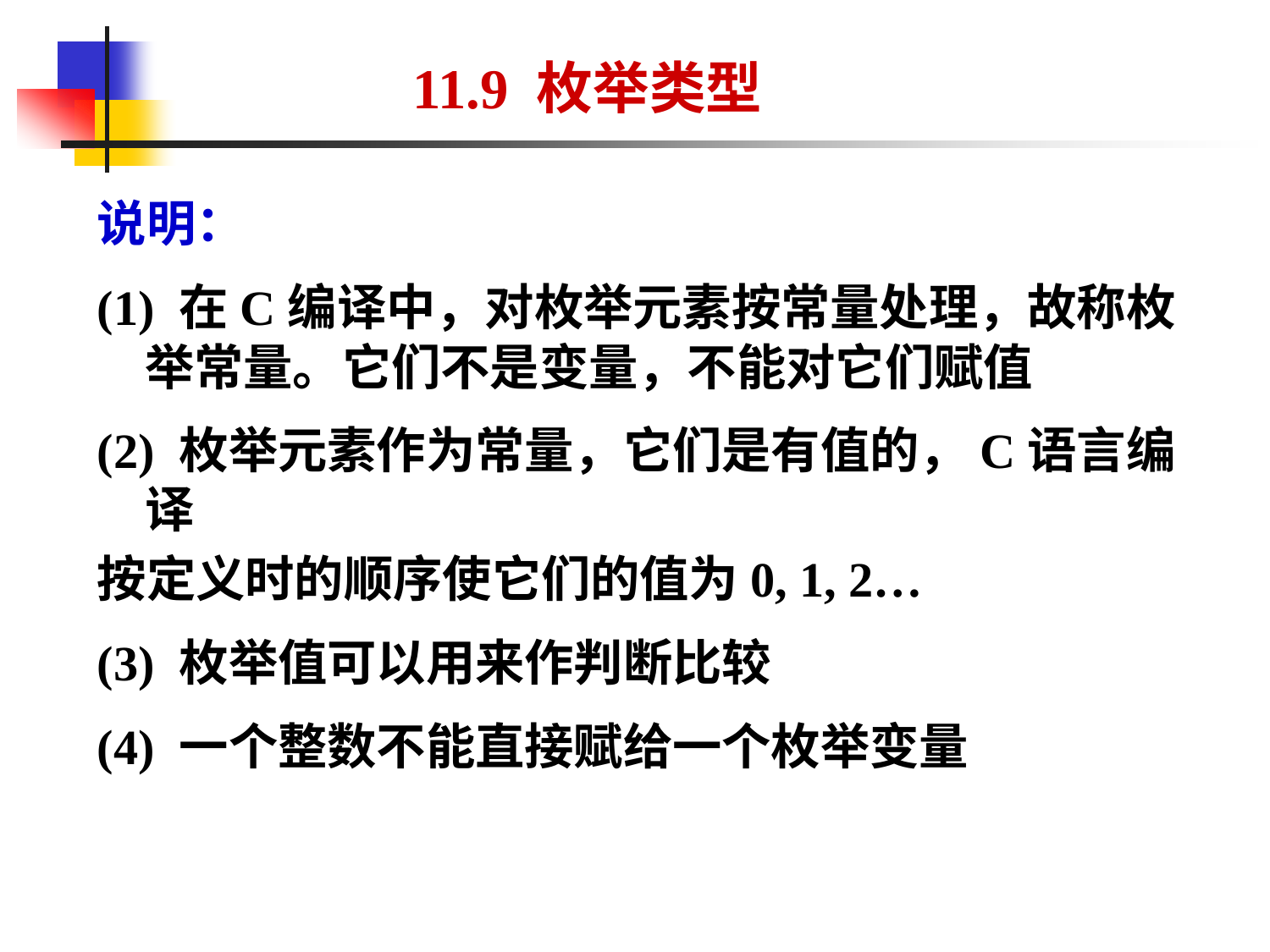

11.9 枚举类型
说明：
(1) 在C编译中，对枚举元素按常量处理，故称枚举常量。它们不是变量，不能对它们赋值
(2) 枚举元素作为常量，它们是有值的，C语言编译
按定义时的顺序使它们的值为0, 1, 2…
(3) 枚举值可以用来作判断比较
(4) 一个整数不能直接赋给一个枚举变量